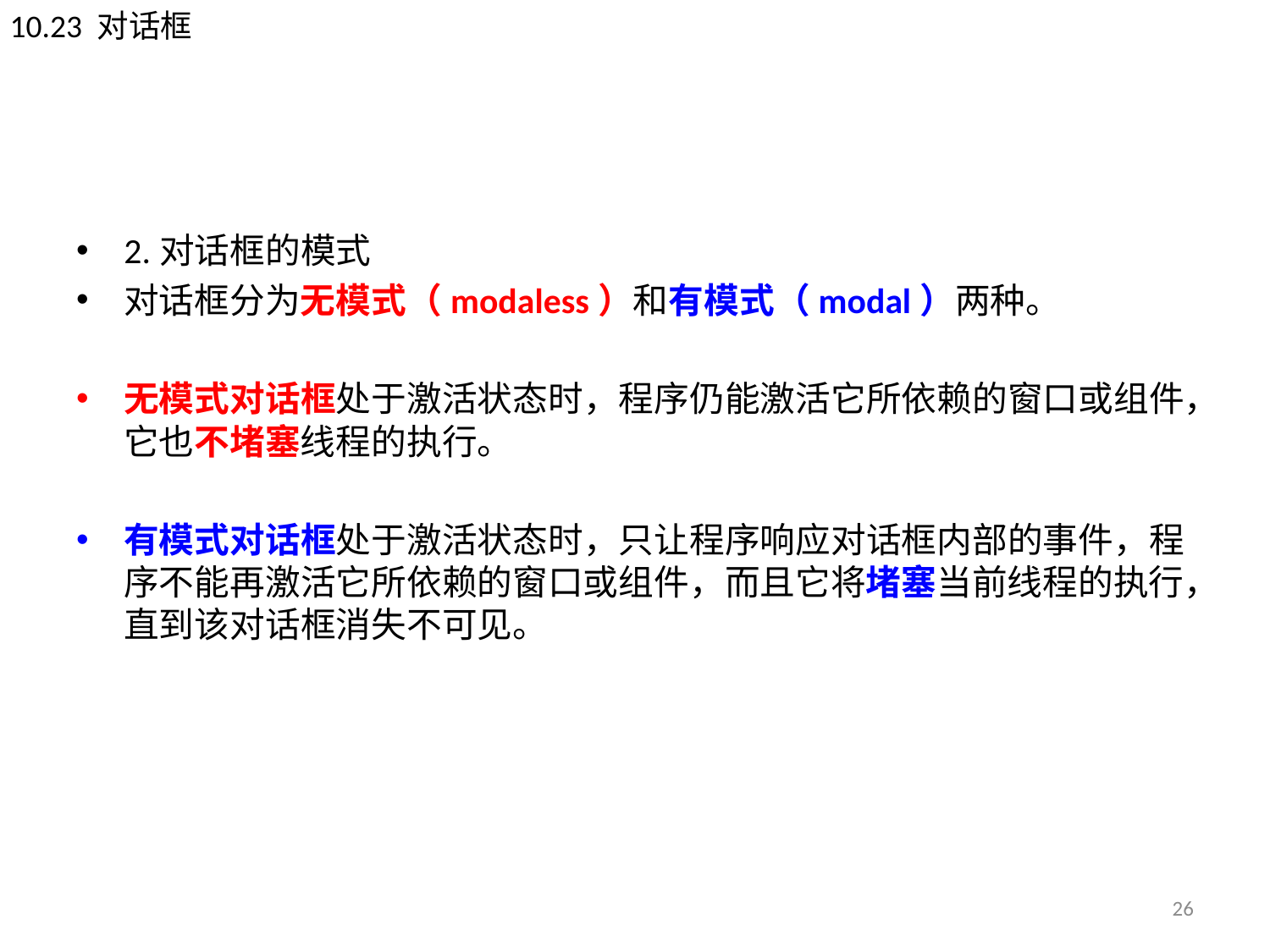

10.23 对话框
#
2.对话框的模式
对话框分为无模式（modaless）和有模式（modal）两种。

无模式对话框处于激活状态时，程序仍能激活它所依赖的窗口或组件，它也不堵塞线程的执行。

有模式对话框处于激活状态时，只让程序响应对话框内部的事件，程序不能再激活它所依赖的窗口或组件，而且它将堵塞当前线程的执行，直到该对话框消失不可见。

26